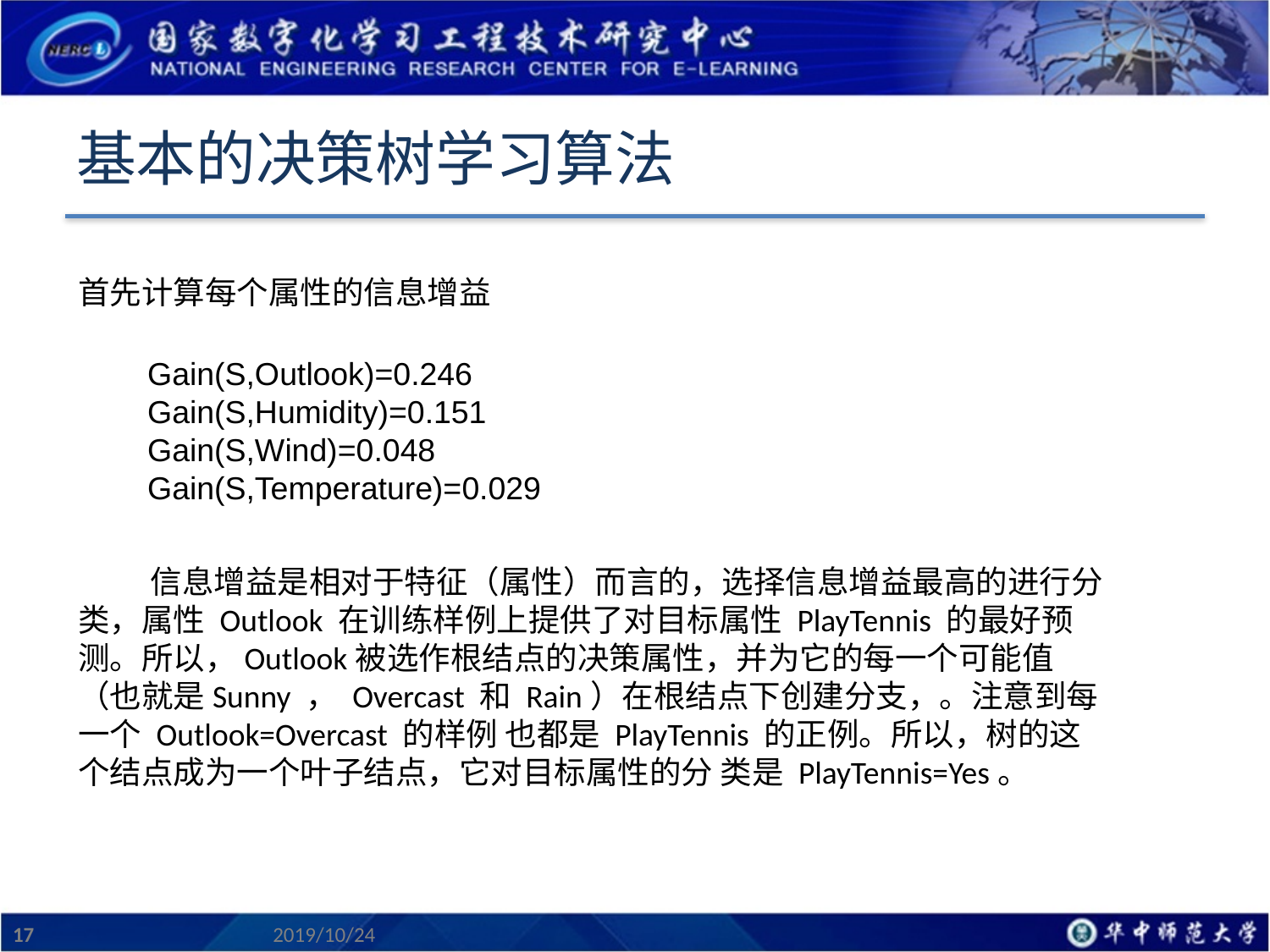

# 基本的决策树学习算法
首先计算每个属性的信息增益
Gain(S,Outlook)=0.246
Gain(S,Humidity)=0.151  Gain(S,Wind)=0.048
Gain(S,Temperature)=0.029
         信息增益是相对于特征（属性）而言的，选择信息增益最高的进行分类，属性 Outlook 在训练样例上提供了对目标属性 PlayTennis 的最好预测。所以，Outlook被选作根结点的决策属性，并为它的每一个可能值（也就是Sunny ， Overcast 和 Rain）在根结点下创建分支，。注意到每一个 Outlook=Overcast 的样例 也都是 PlayTennis 的正例。所以，树的这个结点成为一个叶子结点，它对目标属性的分 类是 PlayTennis=Yes。
17
2019/10/24